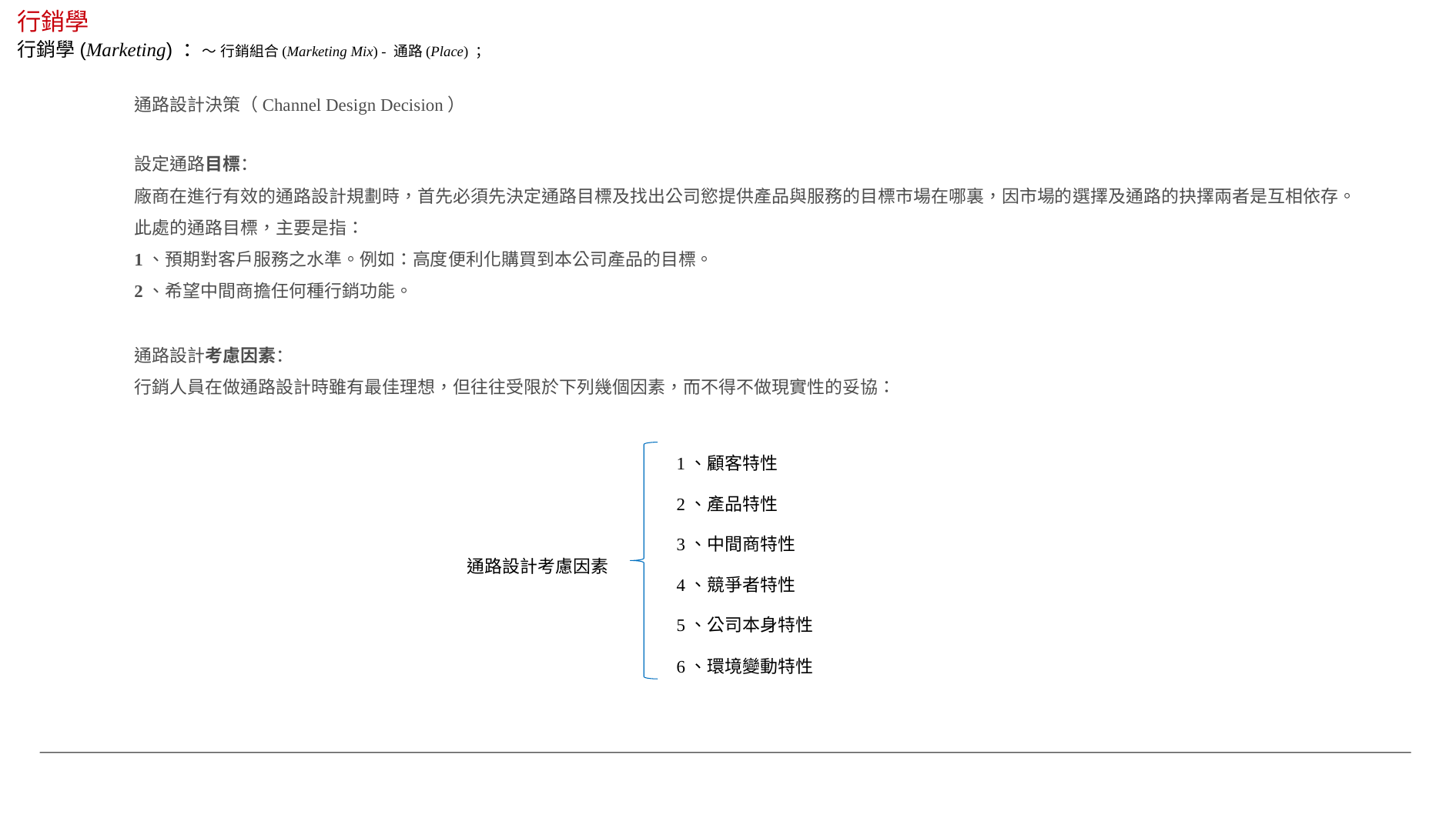

行銷學
行銷學(Marketing) ：～ 行銷組合(Marketing Mix) - 通路(Place) ；
通路設計決策（Channel Design Decision）
設定通路目標：
廠商在進行有效的通路設計規劃時，首先必須先決定通路目標及找出公司慾提供產品與服務的目標市場在哪裏，因市場的選擇及通路的抉擇兩者是互相依存。
此處的通路目標，主要是指：
1、預期對客戶服務之水準。例如：高度便利化購買到本公司產品的目標。
2、希望中間商擔任何種行銷功能。
通路設計考慮因素：
行銷人員在做通路設計時雖有最佳理想，但往往受限於下列幾個因素，而不得不做現實性的妥協：
1、顧客特性

2、產品特性
3、中間商特性
通路設計考慮因素
4、競爭者特性
5、公司本身特性
6、環境變動特性